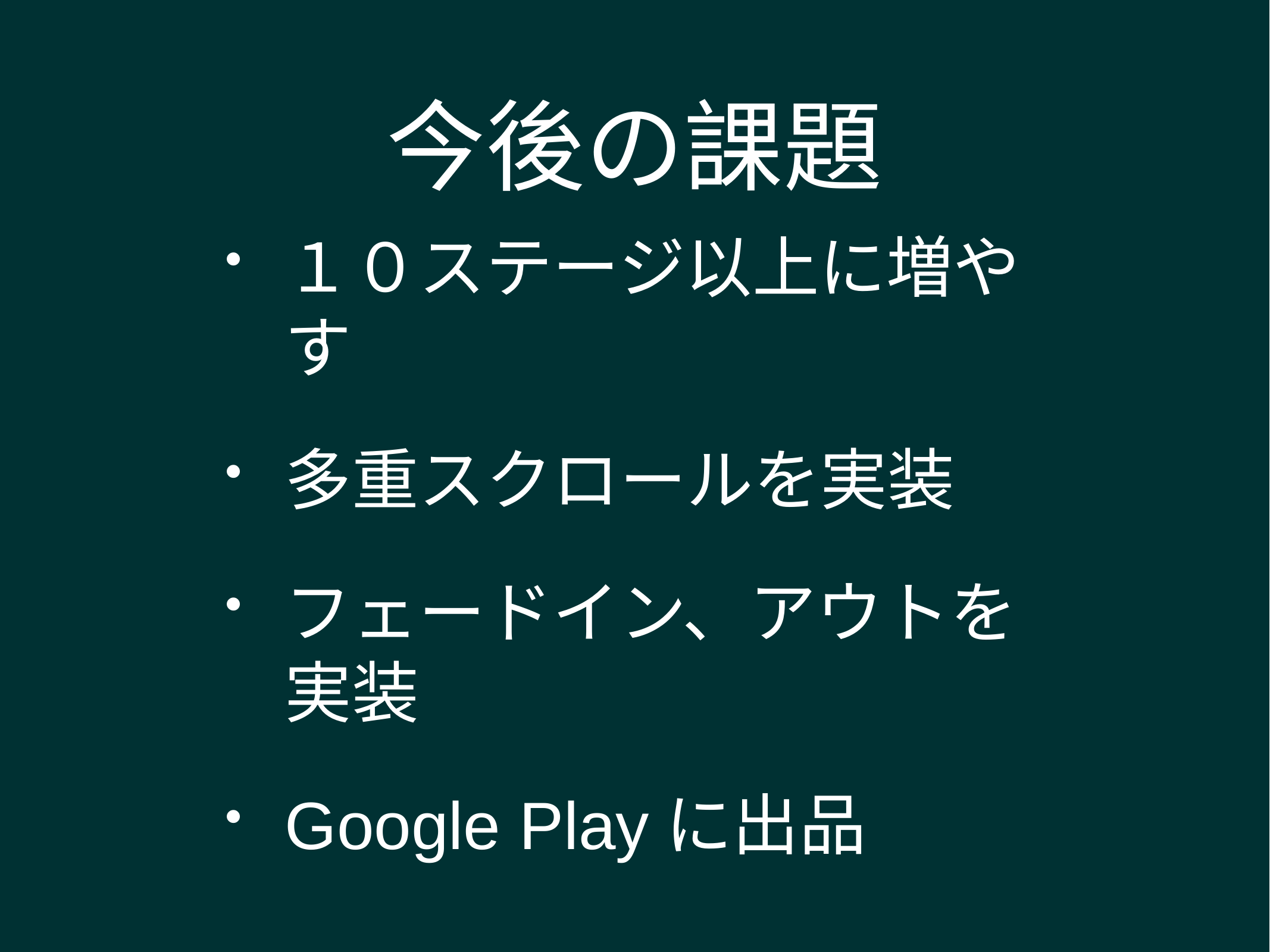

# 今後の課題
１０ステージ以上に増やす
多重スクロールを実装
フェードイン、アウトを実装
Google Playに出品